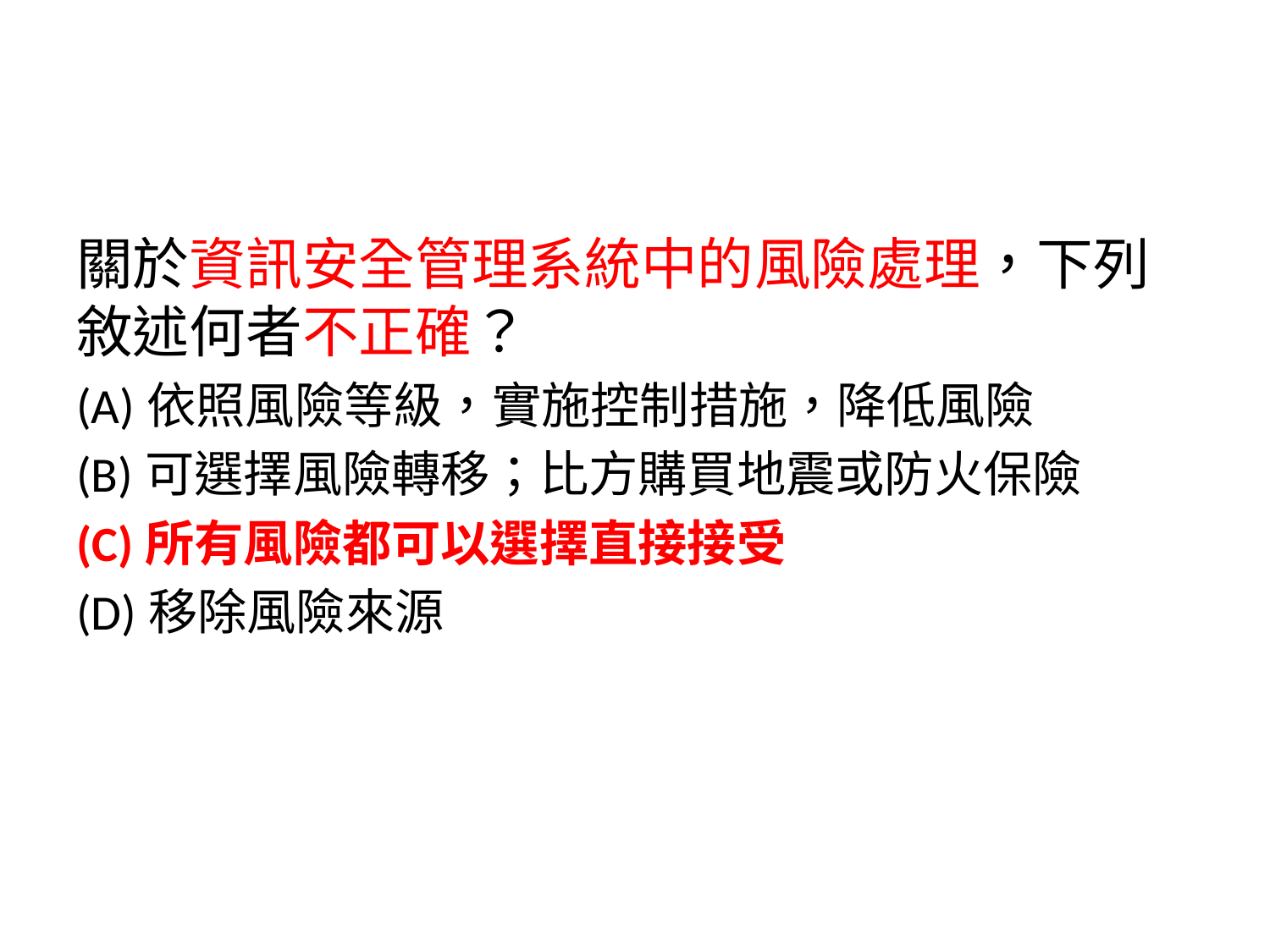

關於資訊安全管理系統中的風險處理，下列敘述何者不正確？
(A)依照風險等級，實施控制措施，降低風險
(B)可選擇風險轉移；比方購買地震或防火保險
(C)所有風險都可以選擇直接接受
(D)移除風險來源